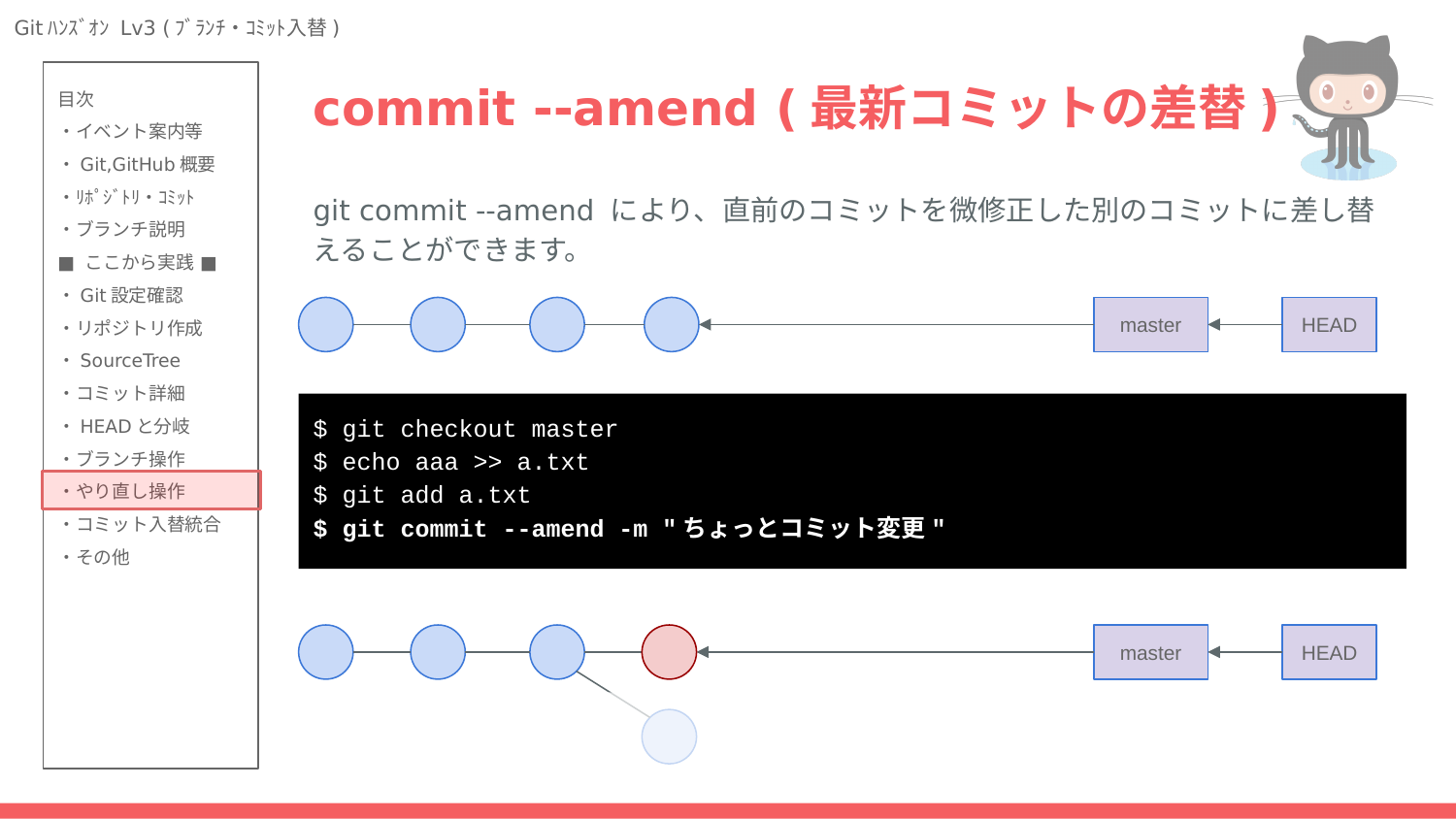

# commit --amend (最新コミットの差替)
git commit --amend により、直前のコミットを微修正した別のコミットに差し替えることができます。

master
HEAD
$ git checkout master
$ echo aaa >> a.txt
$ git add a.txt
$ git commit --amend -m "ちょっとコミット変更"

master
HEAD